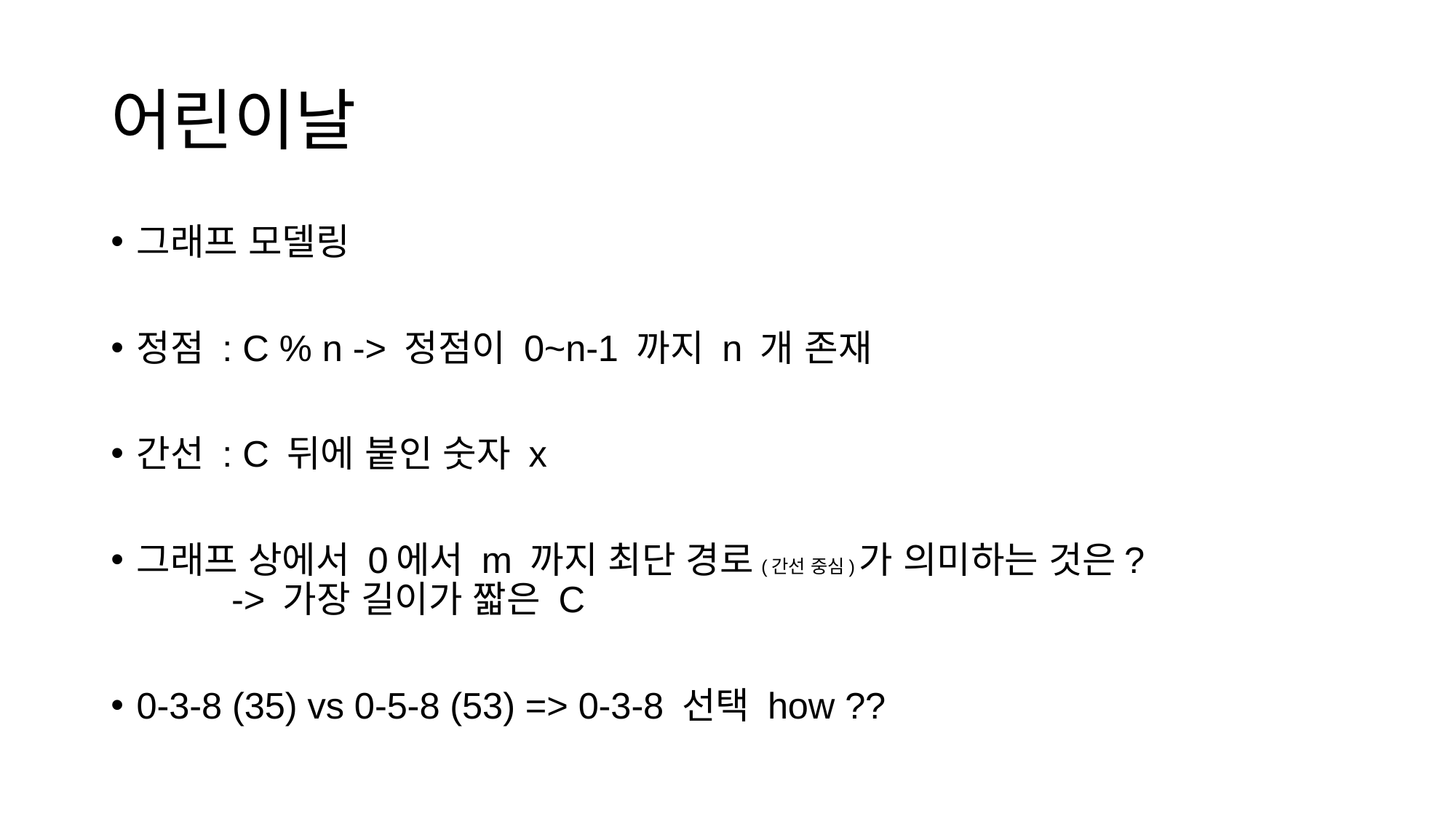

# 어린이날
그래프 모델링

정점 : C % n -> 정점이 0~n-1 까지 n 개 존재

간선 : C 뒤에 붙인 숫자 x

그래프 상에서 0에서 m 까지 최단 경로(간선 중심)가 의미하는 것은?
			-> 가장 길이가 짧은 C

0-3-8 (35) vs 0-5-8 (53) => 0-3-8 선택 how ??